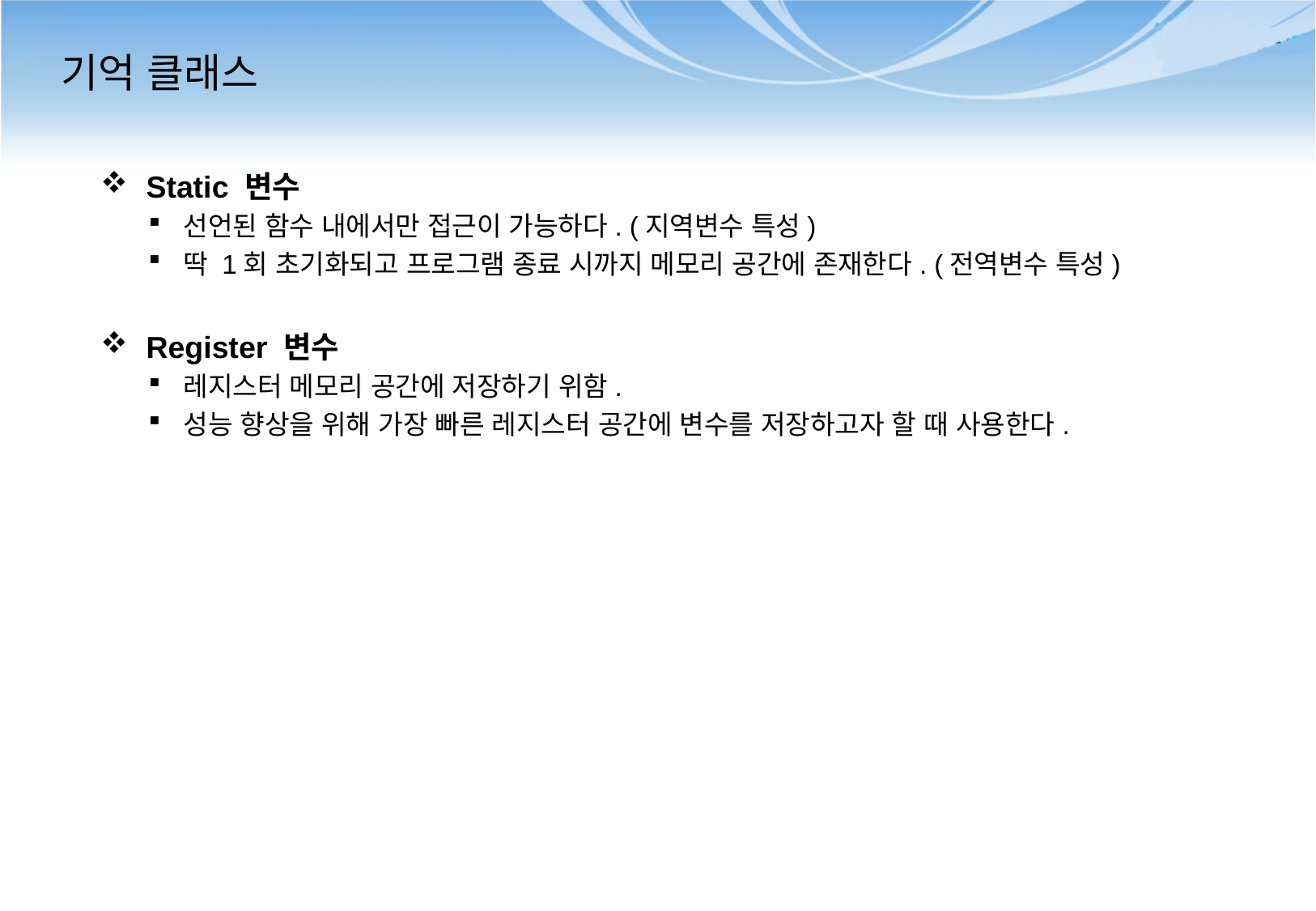

# 기억 클래스
Static 변수
선언된 함수 내에서만 접근이 가능하다. (지역변수 특성)
딱 1회 초기화되고 프로그램 종료 시까지 메모리 공간에 존재한다. (전역변수 특성)

Register 변수
레지스터 메모리 공간에 저장하기 위함.
성능 향상을 위해 가장 빠른 레지스터 공간에 변수를 저장하고자 할 때 사용한다.